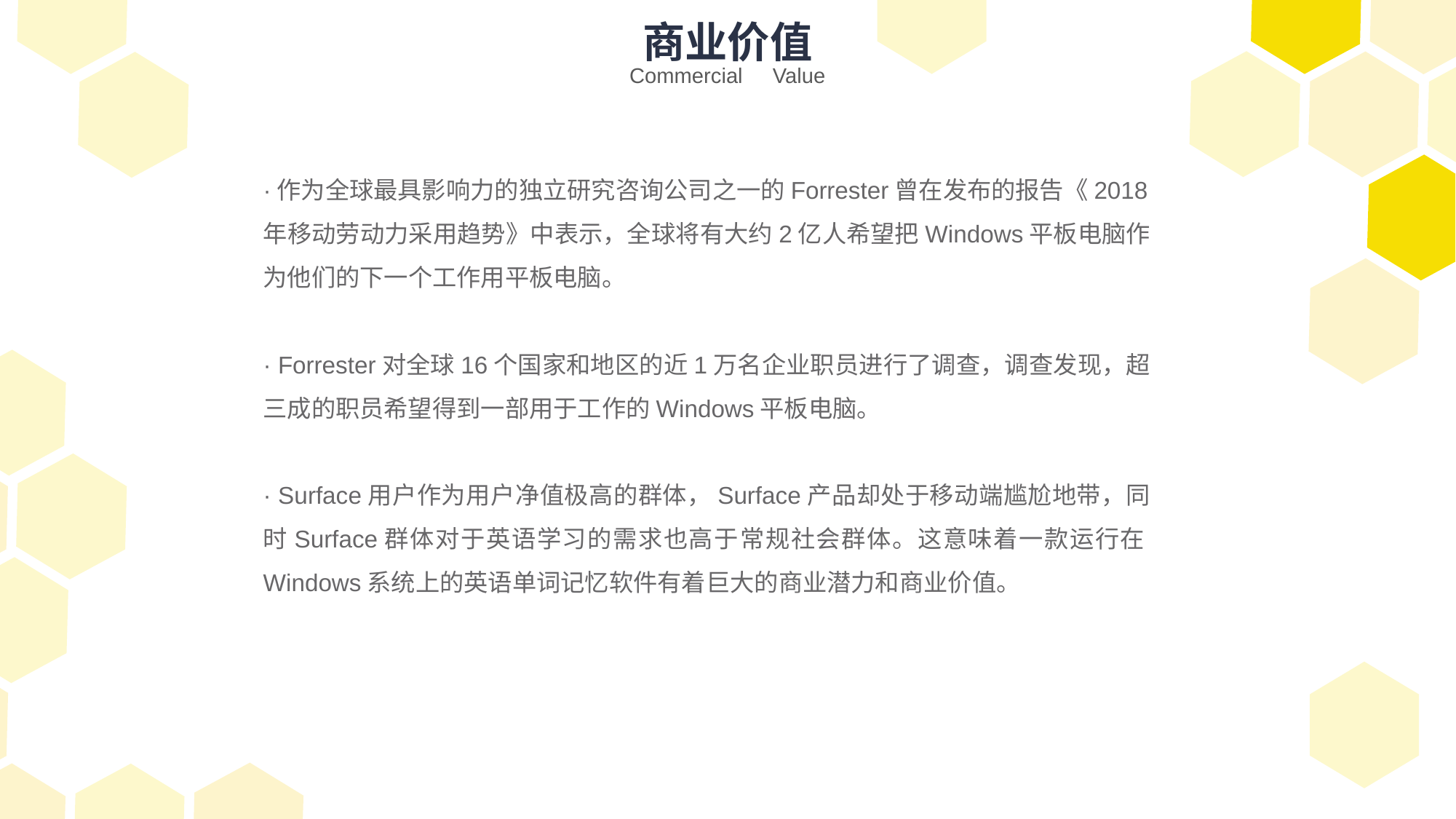

商业价值
Commercial     Value
·作为全球最具影响力的独立研究咨询公司之一的Forrester曾在发布的报告《2018年移动劳动力采用趋势》中表示，全球将有大约2亿人希望把Windows平板电脑作为他们的下一个工作用平板电脑。

· Forrester对全球16个国家和地区的近1万名企业职员进行了调查，调查发现，超三成的职员希望得到一部用于工作的Windows平板电脑。

· Surface用户作为用户净值极高的群体，Surface产品却处于移动端尴尬地带，同时Surface群体对于英语学习的需求也高于常规社会群体。这意味着一款运行在Windows系统上的英语单词记忆软件有着巨大的商业潜力和商业价值。